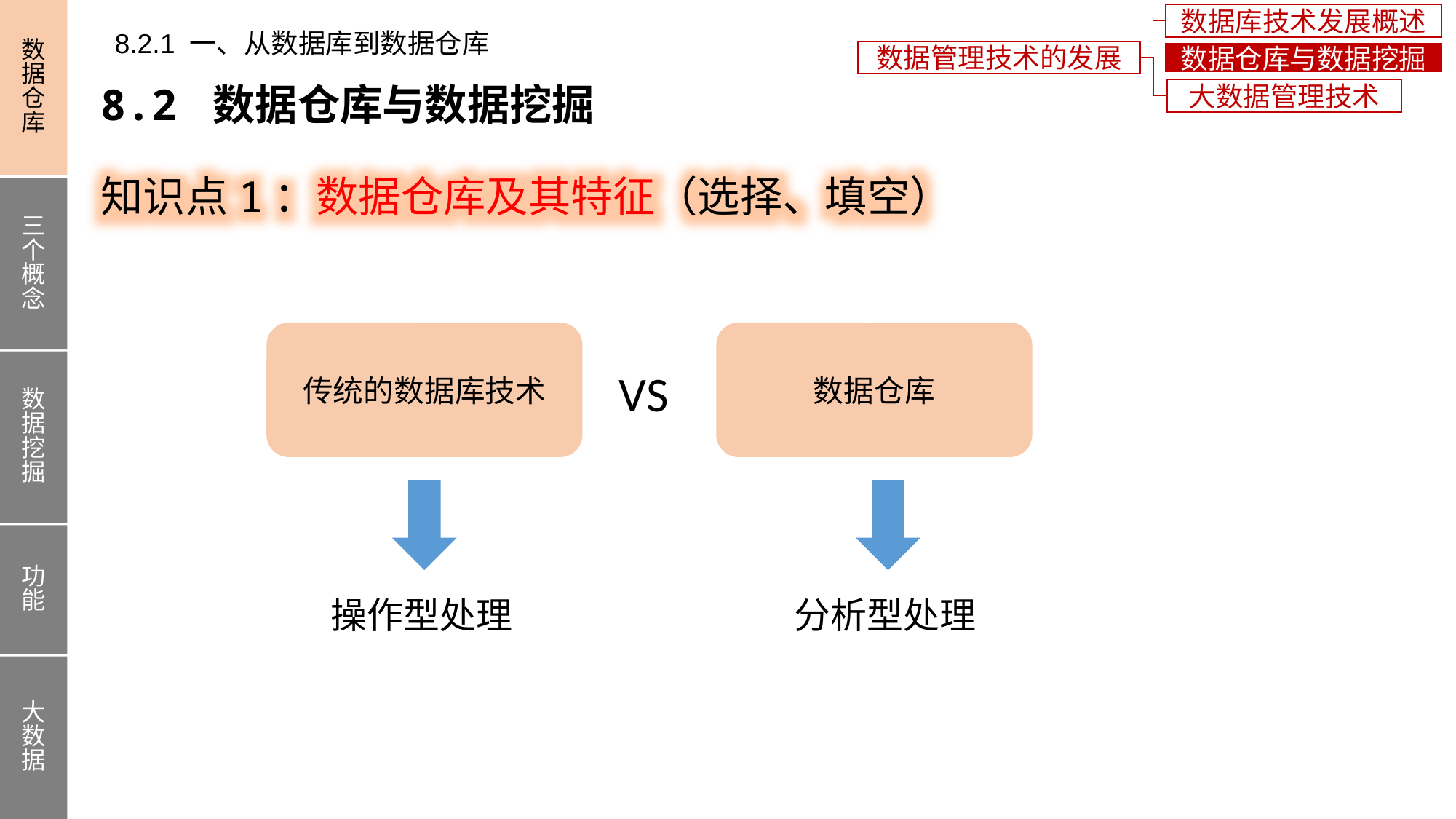

数据仓库
三个概念
数据挖掘
功能
大数据
数据库技术发展概述
8.2.1 一、从数据库到数据仓库
数据管理技术的发展
数据仓库与数据挖掘
8.2 数据仓库与数据挖掘
大数据管理技术
知识点1：数据仓库及其特征（选择、填空）
数据仓库
传统的数据库技术
VS

操作型处理
分析型处理